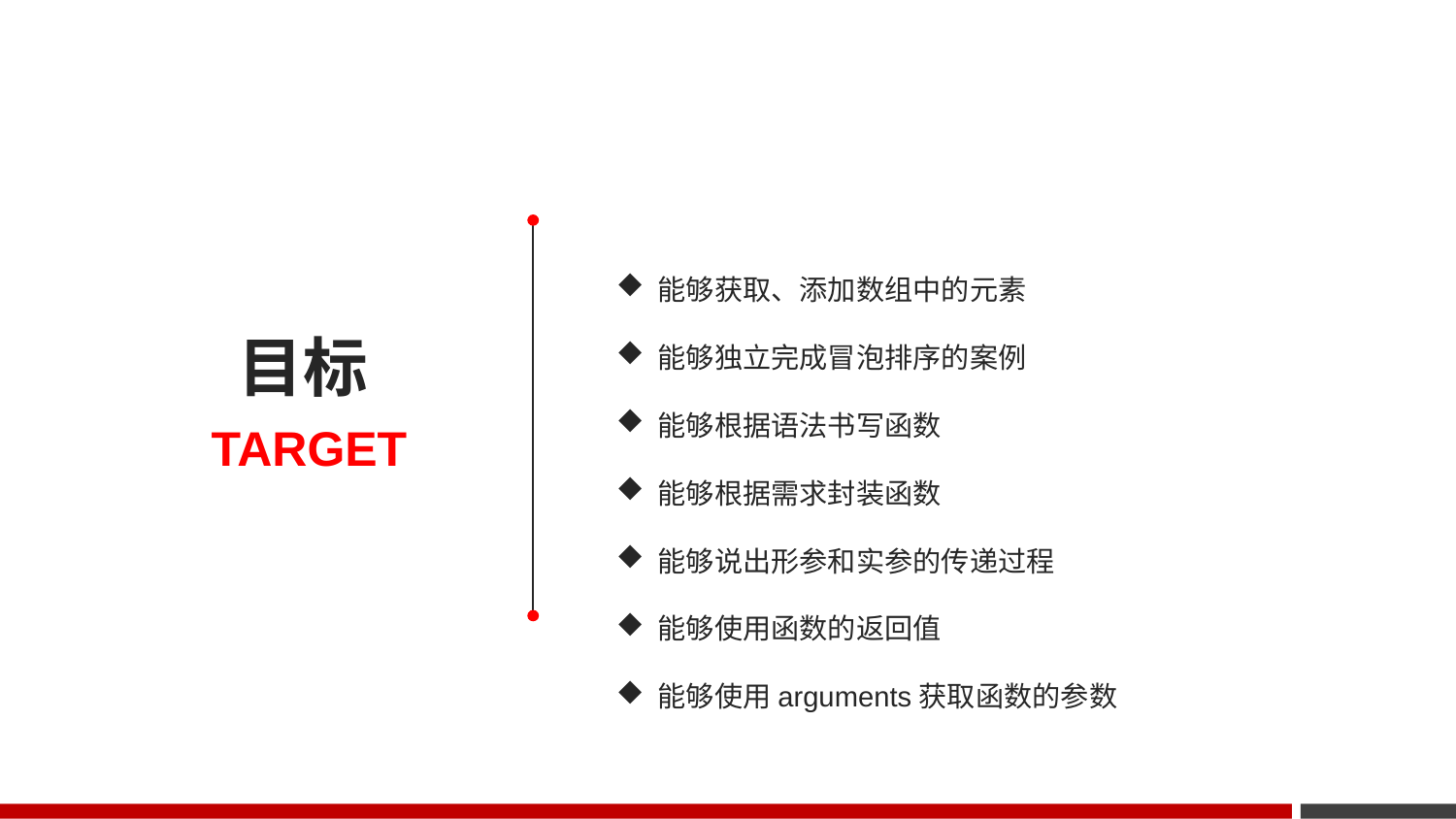

能够获取、添加数组中的元素
 能够独立完成冒泡排序的案例
 能够根据语法书写函数
 能够根据需求封装函数
 能够说出形参和实参的传递过程
 能够使用函数的返回值
 能够使用arguments获取函数的参数
目标
TARGET